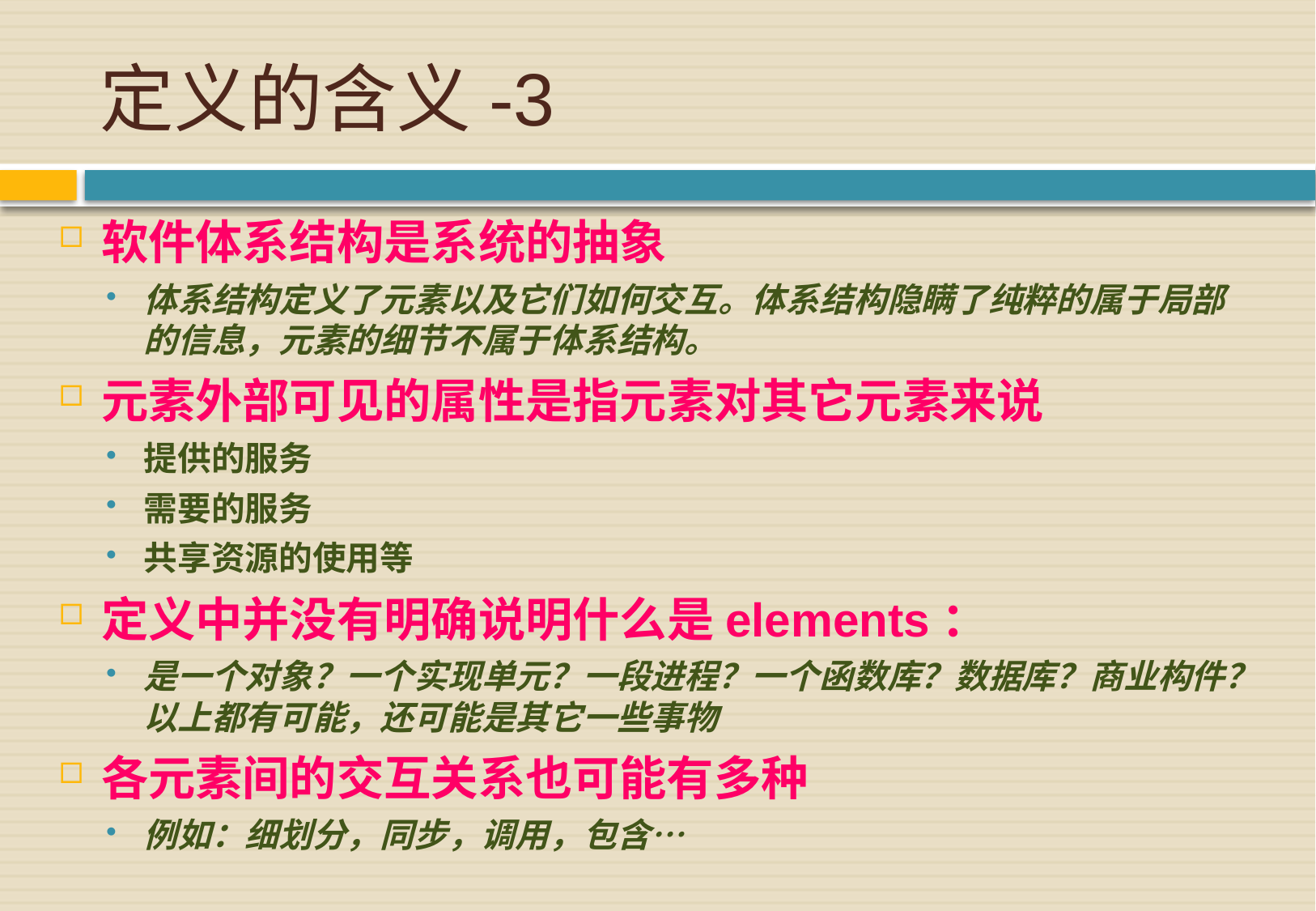

# 定义的含义-3
软件体系结构是系统的抽象
体系结构定义了元素以及它们如何交互。体系结构隐瞒了纯粹的属于局部的信息，元素的细节不属于体系结构。
元素外部可见的属性是指元素对其它元素来说
提供的服务
需要的服务
共享资源的使用等
定义中并没有明确说明什么是elements：
是一个对象？一个实现单元？一段进程？一个函数库？数据库？商业构件？以上都有可能，还可能是其它一些事物
各元素间的交互关系也可能有多种
例如：细划分，同步，调用，包含…